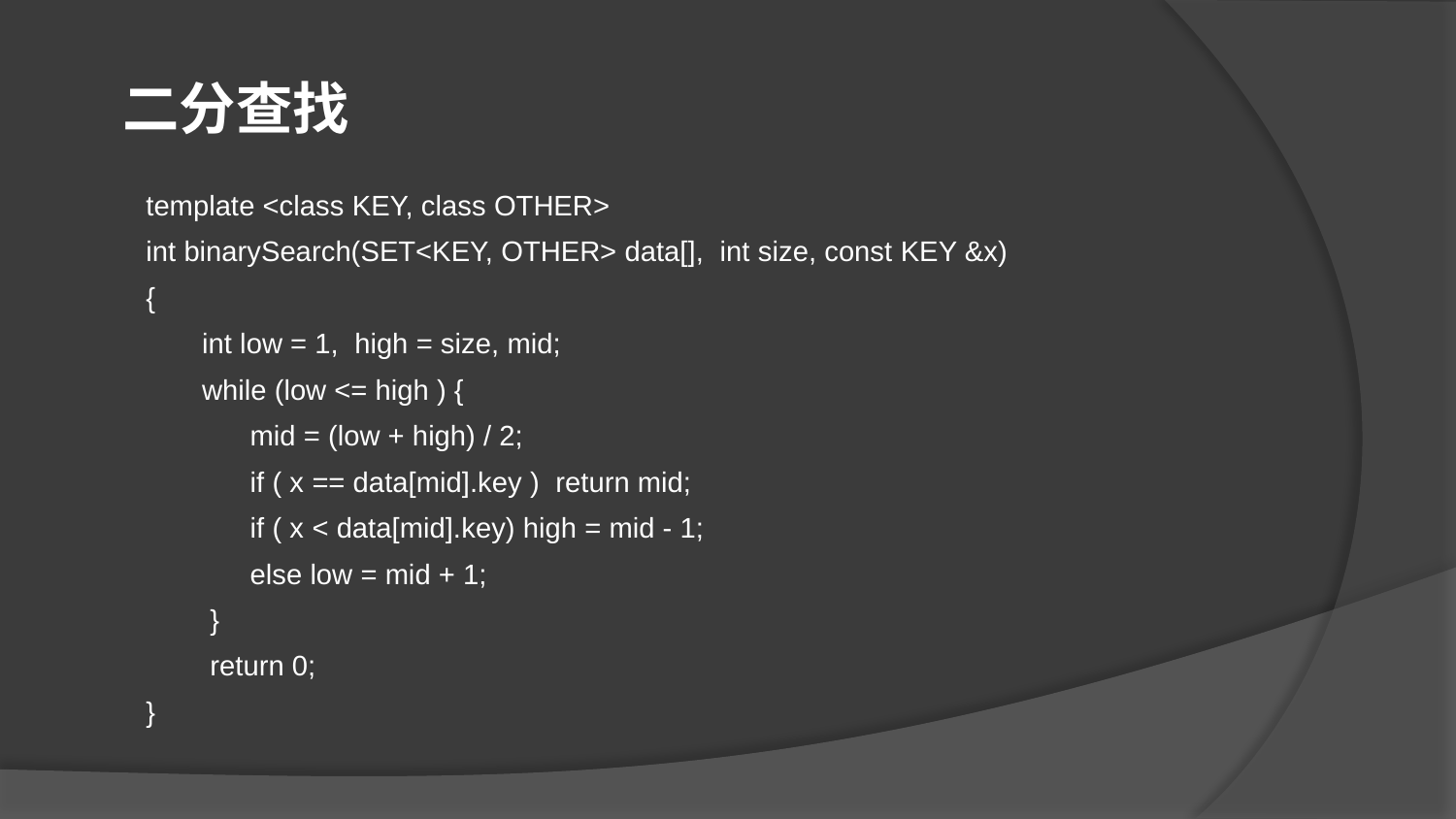

二分查找
template <class KEY, class OTHER>
int binarySearch(SET<KEY, OTHER> data[],  int size, const KEY &x)
{
       int low = 1,  high = size, mid;
       while (low <= high ) {
             mid = (low + high) / 2;
             if ( x == data[mid].key )  return mid;
             if ( x < data[mid].key) high = mid - 1;
             else low = mid + 1;
        }
        return 0;
}